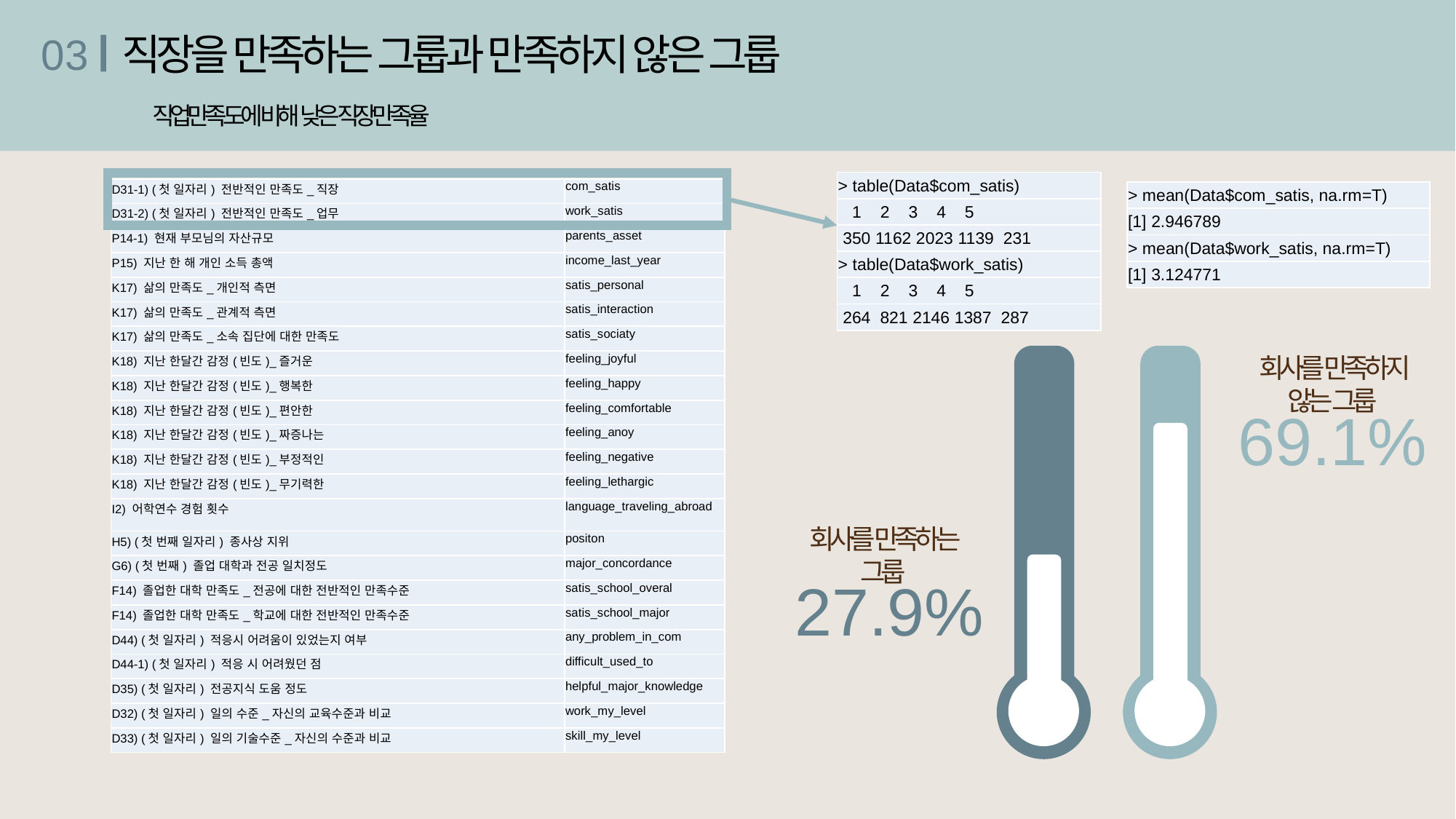

03
직장을 만족하는 그룹과 만족하지 않은 그룹

직업만족도에 비해  낮은 직장만족율
| > table(Data$com\_satis) |
| --- |
| 1 2 3 4 5 |
| 350 1162 2023 1139 231 |
| > table(Data$work\_satis) |
| 1 2 3 4 5 |
| 264 821 2146 1387 287 |

| D31-1) (첫 일자리) 전반적인 만족도\_직장 | com\_satis |
| --- | --- |
| D31-2) (첫 일자리) 전반적인 만족도\_업무 | work\_satis |
| P14-1) 현재 부모님의 자산규모 | parents\_asset |
| P15) 지난 한 해 개인 소득 총액 | income\_last\_year |
| K17) 삶의 만족도\_개인적 측면 | satis\_personal |
| K17) 삶의 만족도\_관계적 측면 | satis\_interaction |
| K17) 삶의 만족도\_소속 집단에 대한 만족도 | satis\_sociaty |
| K18) 지난 한달간 감정(빈도)\_즐거운 | feeling\_joyful |
| K18) 지난 한달간 감정(빈도)\_행복한 | feeling\_happy |
| K18) 지난 한달간 감정(빈도)\_편안한 | feeling\_comfortable |
| K18) 지난 한달간 감정(빈도)\_짜증나는 | feeling\_anoy |
| K18) 지난 한달간 감정(빈도)\_부정적인 | feeling\_negative |
| K18) 지난 한달간 감정(빈도)\_무기력한 | feeling\_lethargic |
| I2) 어학연수 경험 횟수 | language\_traveling\_abroad |
| H5) (첫 번째 일자리) 종사상 지위 | positon |
| G6) (첫 번째) 졸업 대학과 전공 일치정도 | major\_concordance |
| F14) 졸업한 대학 만족도\_전공에 대한 전반적인 만족수준 | satis\_school\_overal |
| F14) 졸업한 대학 만족도\_학교에 대한 전반적인 만족수준 | satis\_school\_major |
| D44) (첫 일자리) 적응시 어려움이 있었는지 여부 | any\_problem\_in\_com |
| D44-1) (첫 일자리) 적응 시 어려웠던 점 | difficult\_used\_to |
| D35) (첫 일자리) 전공지식 도움 정도 | helpful\_major\_knowledge |
| D32) (첫 일자리) 일의 수준\_자신의 교육수준과 비교 | work\_my\_level |
| D33) (첫 일자리) 일의 기술수준\_자신의 수준과 비교 | skill\_my\_level |
| > mean(Data$com\_satis, na.rm=T) |
| --- |
| [1] 2.946789 |
| > mean(Data$work\_satis, na.rm=T) |
| [1] 3.124771 |

회사를 만족하지 않는 그룹
69.1%
회사를 만족하는 그룹
27.9%